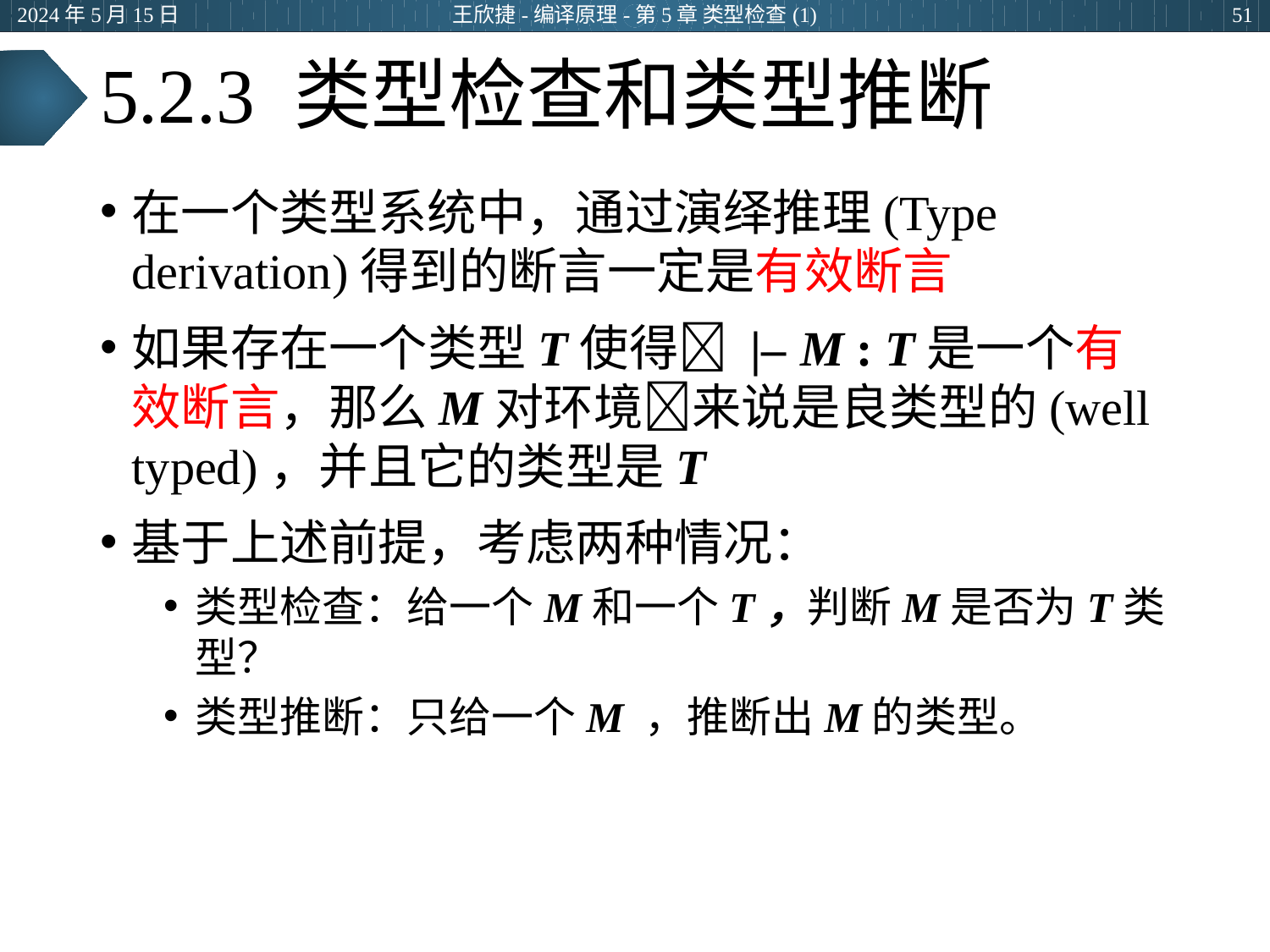

2024年5月15日
王欣捷-编译原理-第5章 类型检查(1)
51
# 5.2.3 类型检查和类型推断
在一个类型系统中，通过演绎推理(Type derivation)得到的断言一定是有效断言
如果存在一个类型T使得Γ |– M : T是一个有效断言，那么M对环境Γ来说是良类型的(well typed)，并且它的类型是T
基于上述前提，考虑两种情况：
类型检查：给一个M和一个T，判断M是否为T类型？
类型推断：只给一个M ，推断出M的类型。